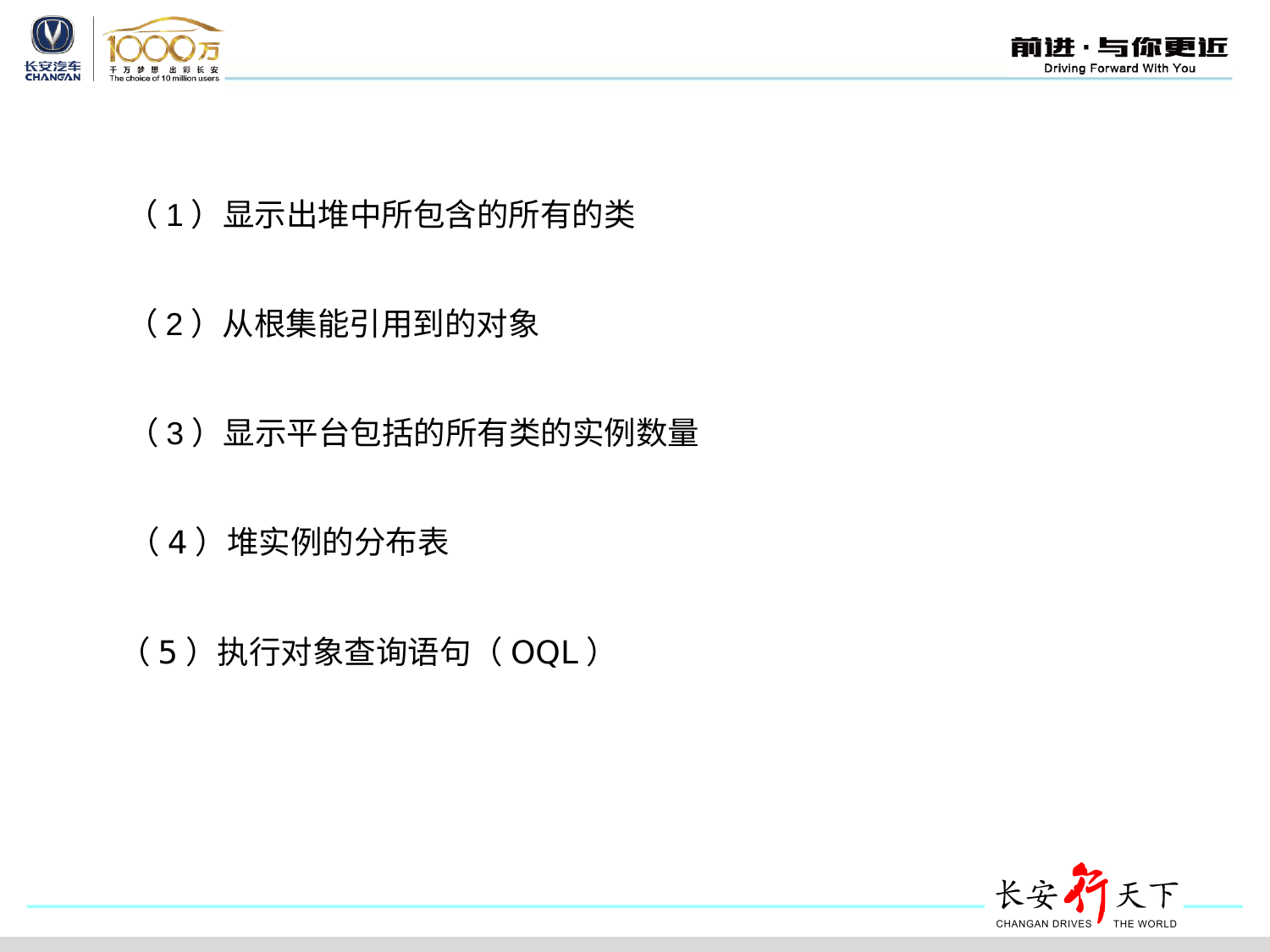

（1）显示出堆中所包含的所有的类
（2）从根集能引用到的对象
（3）显示平台包括的所有类的实例数量
（4）堆实例的分布表
（5）执行对象查询语句（OQL）